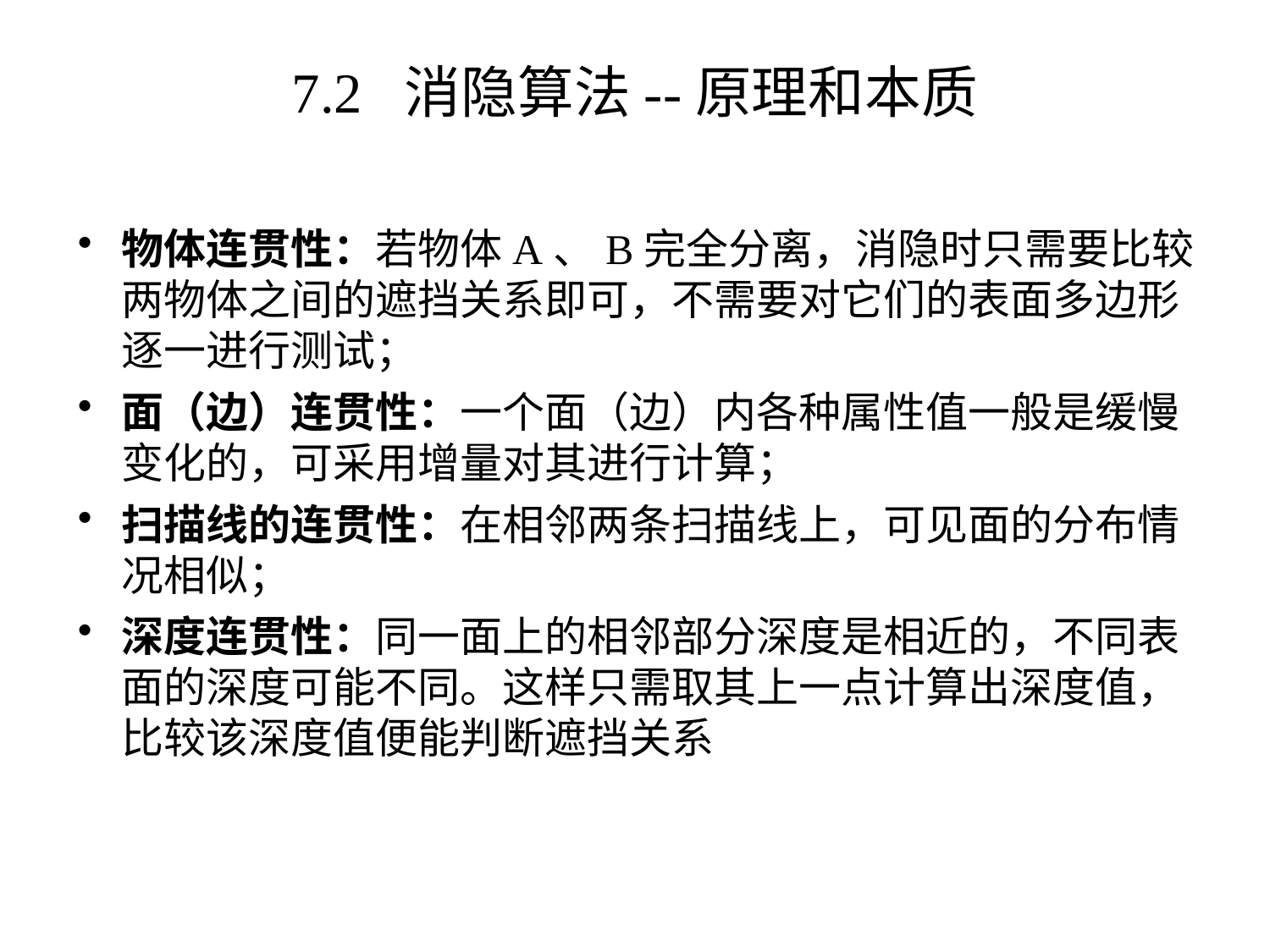

7.2  消隐算法--原理和本质
物体连贯性：若物体A、B完全分离，消隐时只需要比较两物体之间的遮挡关系即可，不需要对它们的表面多边形逐一进行测试；
面（边）连贯性：一个面（边）内各种属性值一般是缓慢变化的，可采用增量对其进行计算；
扫描线的连贯性：在相邻两条扫描线上，可见面的分布情况相似；
深度连贯性：同一面上的相邻部分深度是相近的，不同表面的深度可能不同。这样只需取其上一点计算出深度值，比较该深度值便能判断遮挡关系